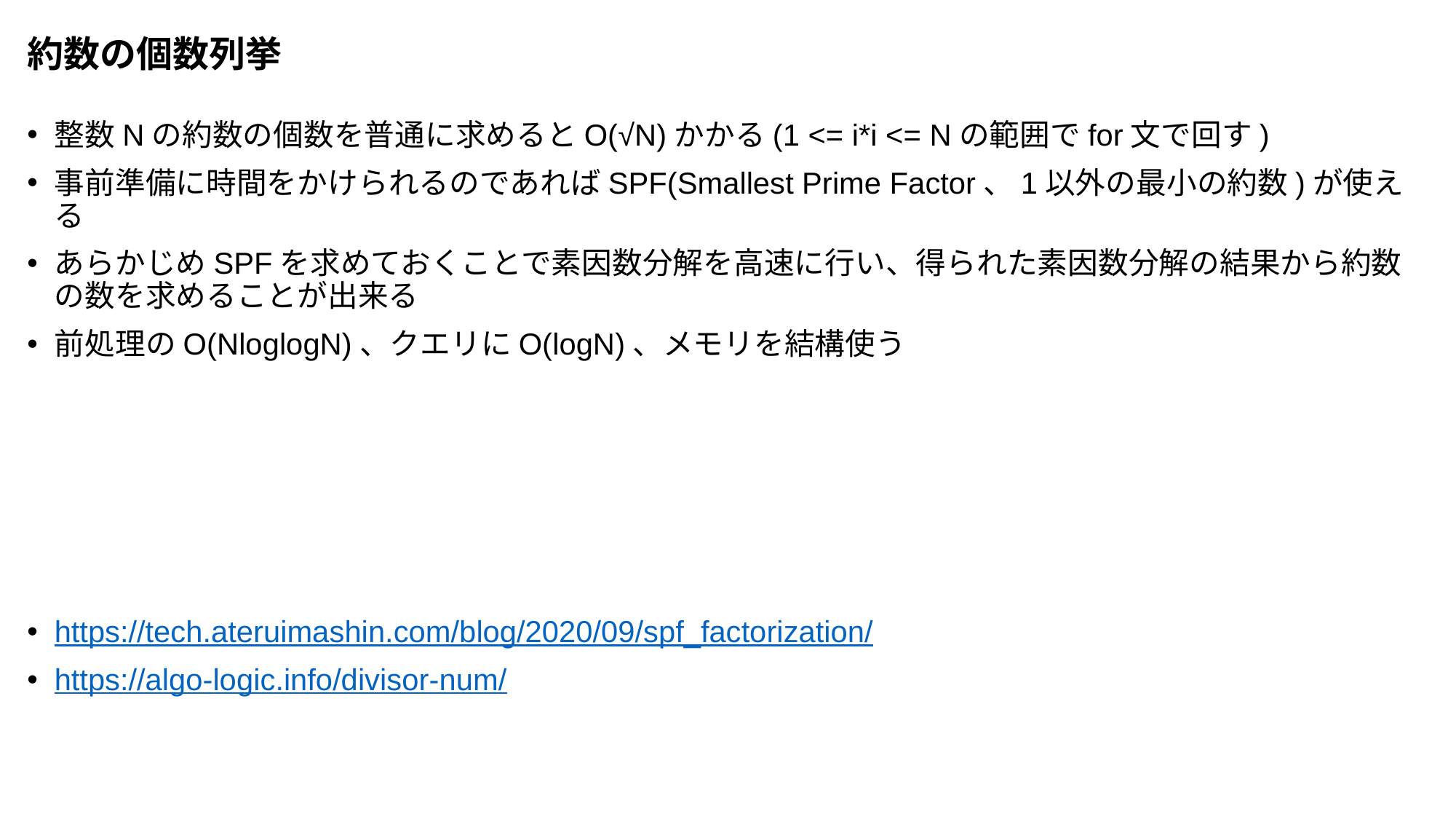

# 約数の個数列挙
整数Nの約数の個数を普通に求めるとO(√N)かかる(1 <= i*i <= Nの範囲でfor文で回す)
事前準備に時間をかけられるのであればSPF(Smallest Prime Factor、1以外の最小の約数)が使える
あらかじめSPFを求めておくことで素因数分解を高速に行い、得られた素因数分解の結果から約数の数を求めることが出来る
前処理のO(NloglogN)、クエリにO(logN)、メモリを結構使う

https://tech.ateruimashin.com/blog/2020/09/spf_factorization/
https://algo-logic.info/divisor-num/